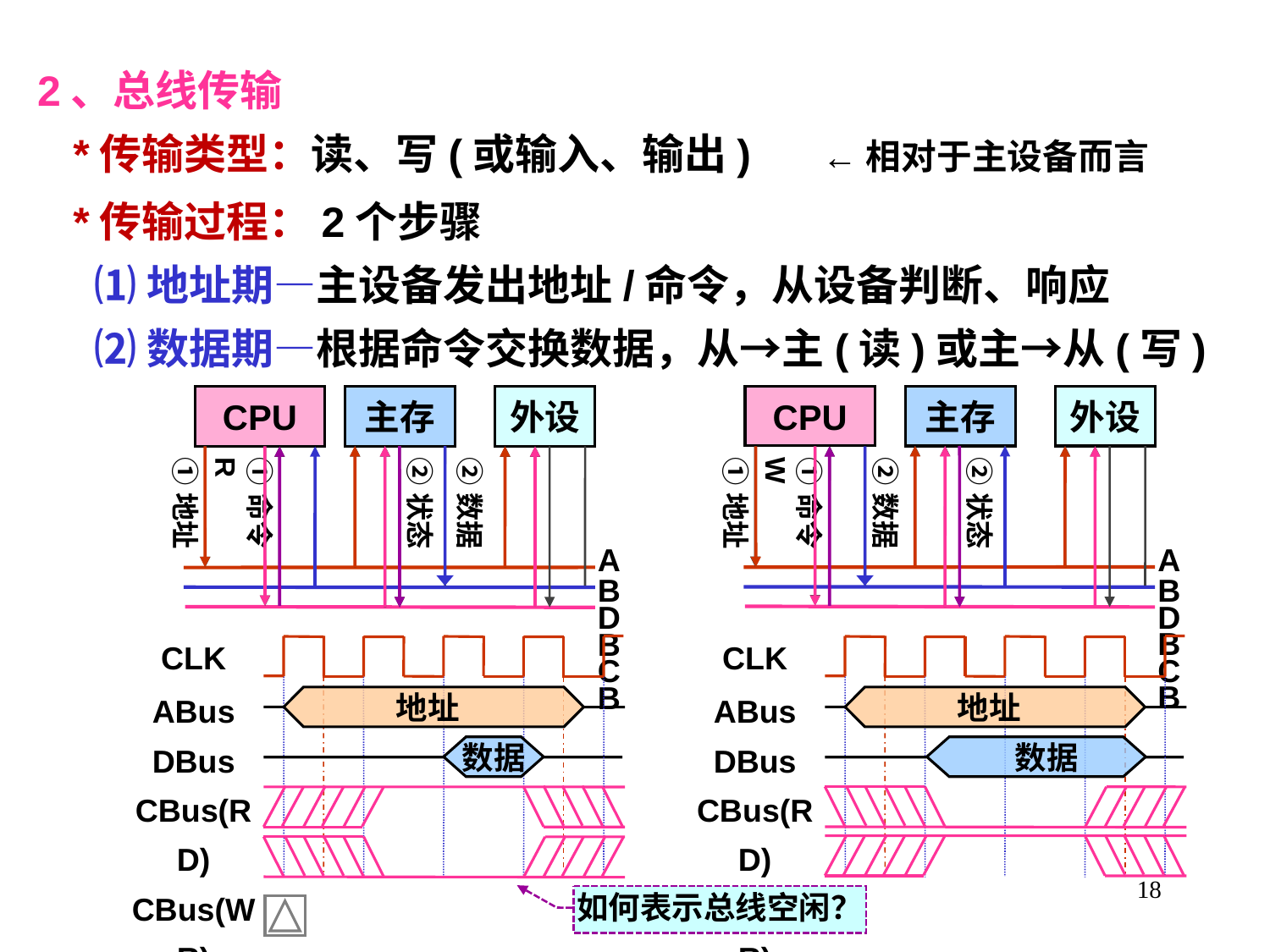

2、总线传输
   *传输类型：读、写(或输入、输出)      ←相对于主设备而言
   *传输过程：2个步骤
      ⑴地址期—主设备发出地址/命令，从设备判断、响应
      ⑵数据期—根据命令交换数据，从→主(读)或主→从(写)
CPU
主存
外设

AB
DB
CB

CPU
主存
外设

AB
DB
CB

①地址
①命令R

②数据
②状态

①地址
①命令W

②数据
②状态

CLK
ABus
DBus
CBus(RD)
CBus(WR)

地址

数据

CLK
ABus
DBus
CBus(RD)
CBus(WR)

地址

数据

18
如何表示总线空闲？